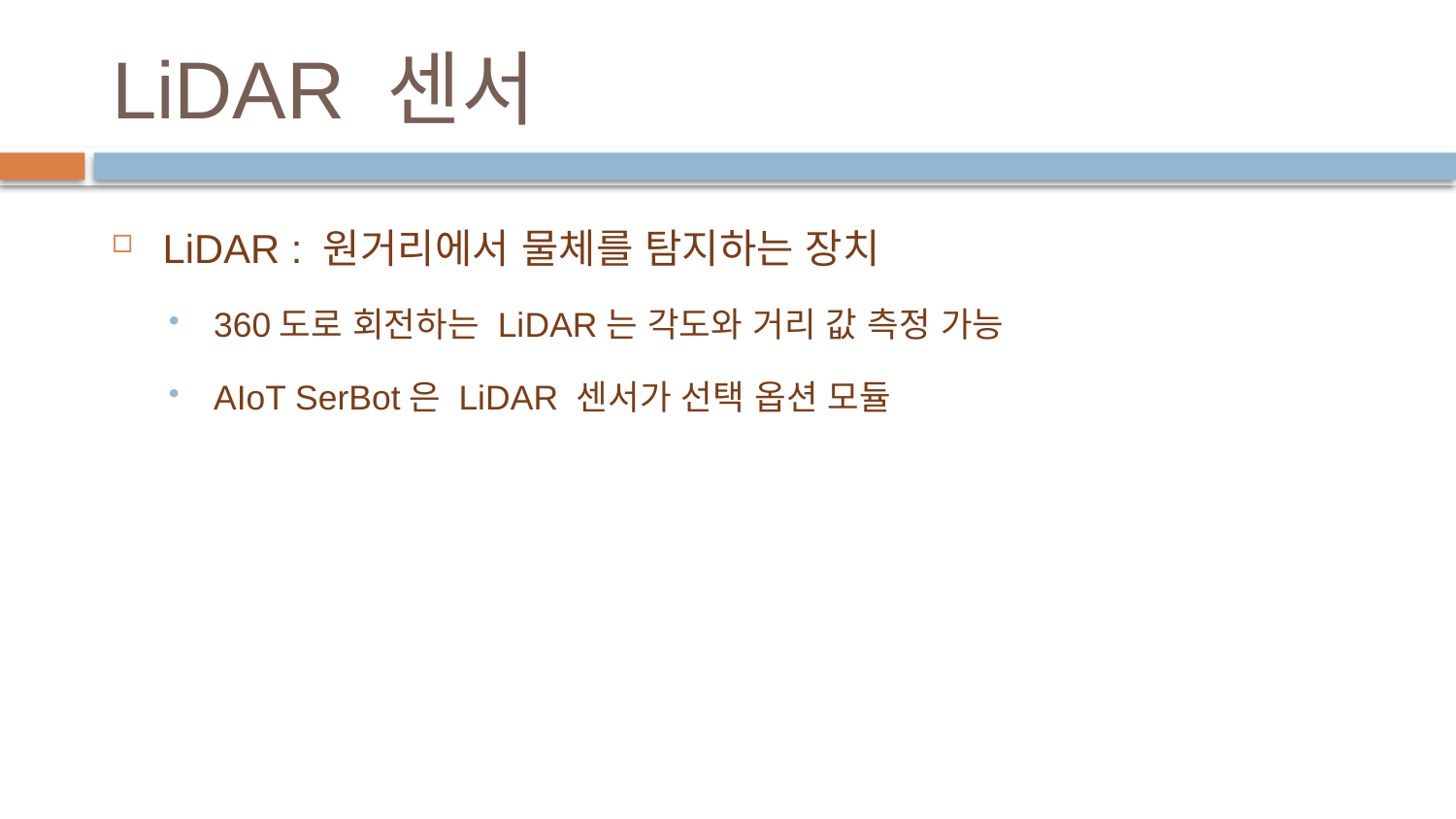

# LiDAR 센서
LiDAR : 원거리에서 물체를 탐지하는 장치
360도로 회전하는 LiDAR는 각도와 거리 값 측정 가능
AIoT SerBot은 LiDAR 센서가 선택 옵션 모듈